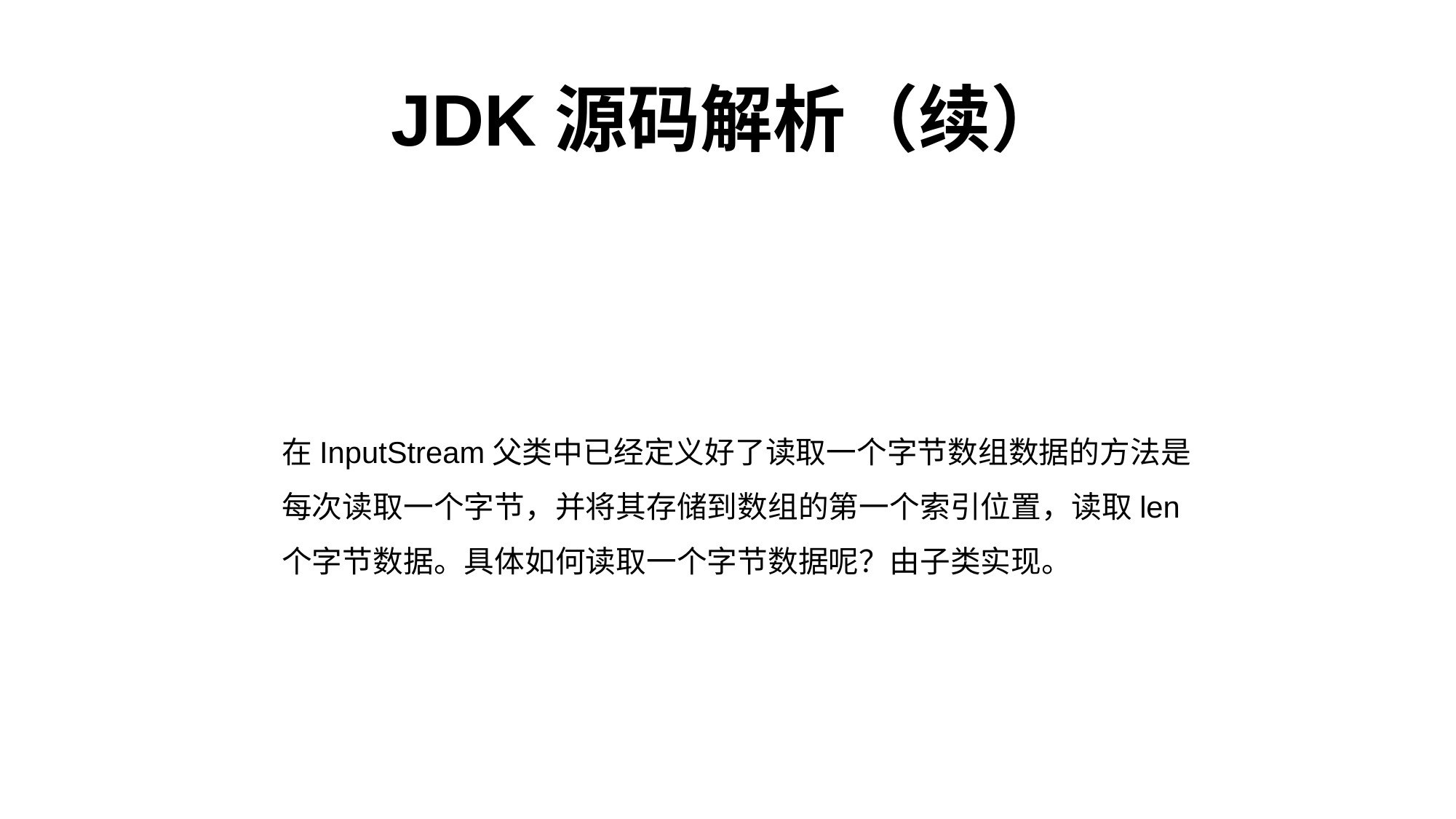

# JDK源码解析（续）
在InputStream父类中已经定义好了读取一个字节数组数据的方法是每次读取一个字节，并将其存储到数组的第一个索引位置，读取len个字节数据。具体如何读取一个字节数据呢？由子类实现。